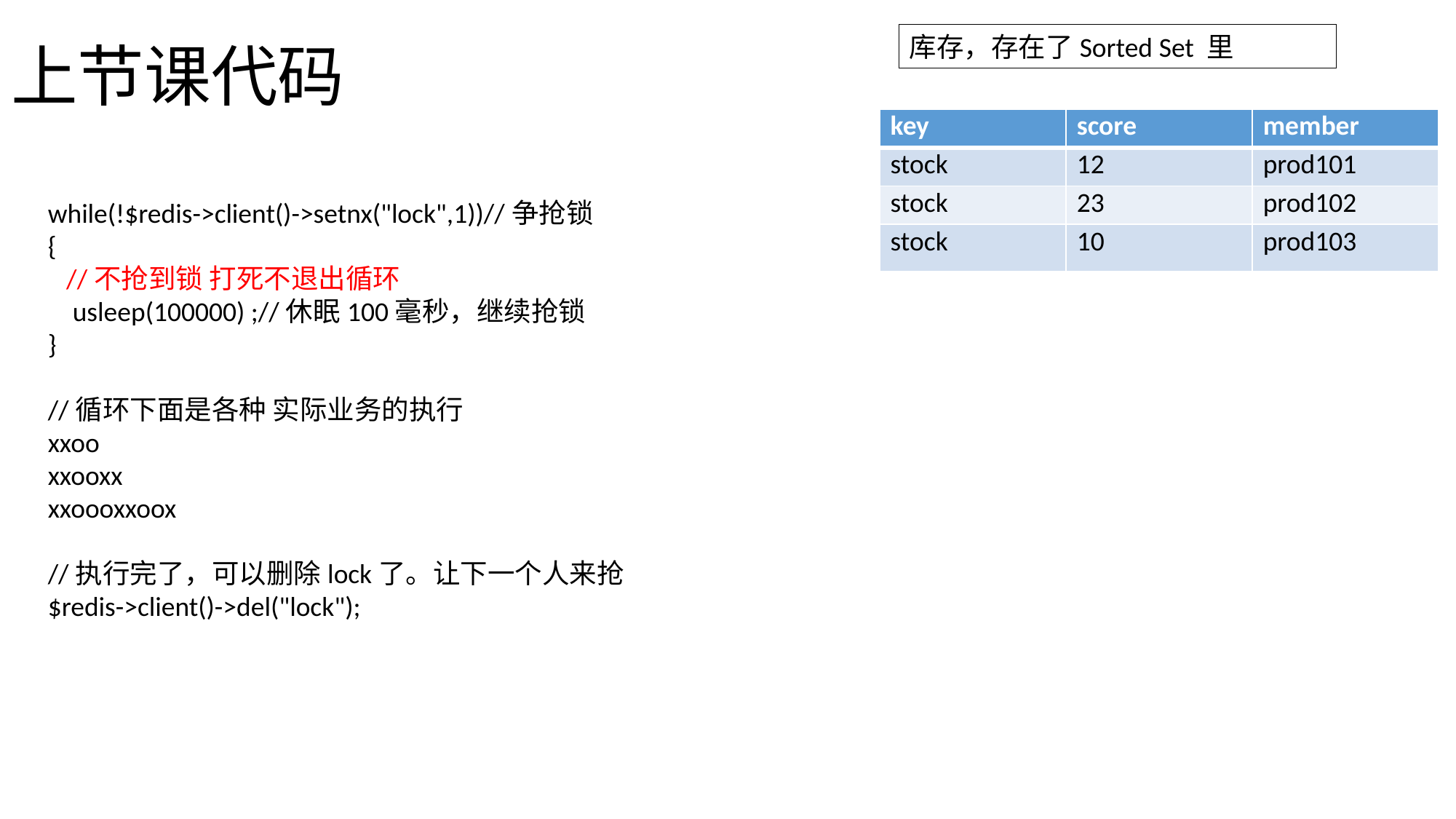

# 上节课代码
库存，存在了Sorted Set 里
| key | score | member |
| --- | --- | --- |
| stock | 12 | prod101 |
| stock | 23 | prod102 |
| stock | 10 | prod103 |
while(!$redis->client()->setnx("lock",1))//争抢锁
{
   //不抢到锁 打死不退出循环
    usleep(100000) ;//休眠100毫秒，继续抢锁
}

//循环下面是各种 实际业务的执行
xxoo
xxooxx
xxoooxxoox

//执行完了，可以删除lock了。让下一个人来抢
$redis->client()->del("lock");